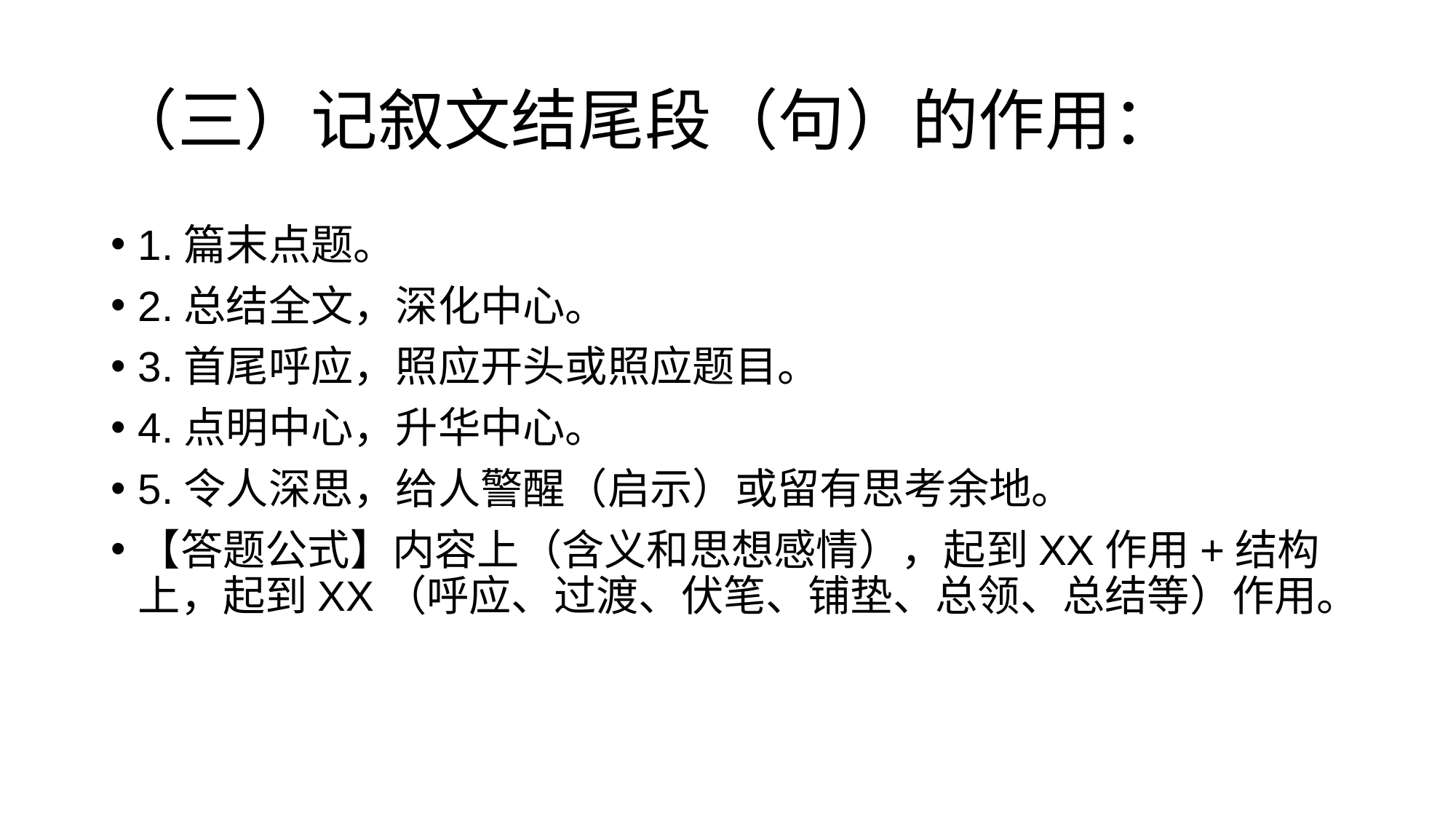

# （三）记叙文结尾段（句）的作用：
1.篇末点题。
2.总结全文，深化中心。
3.首尾呼应，照应开头或照应题目。
4.点明中心，升华中心。
5.令人深思，给人警醒（启示）或留有思考余地。
【答题公式】内容上（含义和思想感情），起到XX作用+结构上，起到XX（呼应、过渡、伏笔、铺垫、总领、总结等）作用。